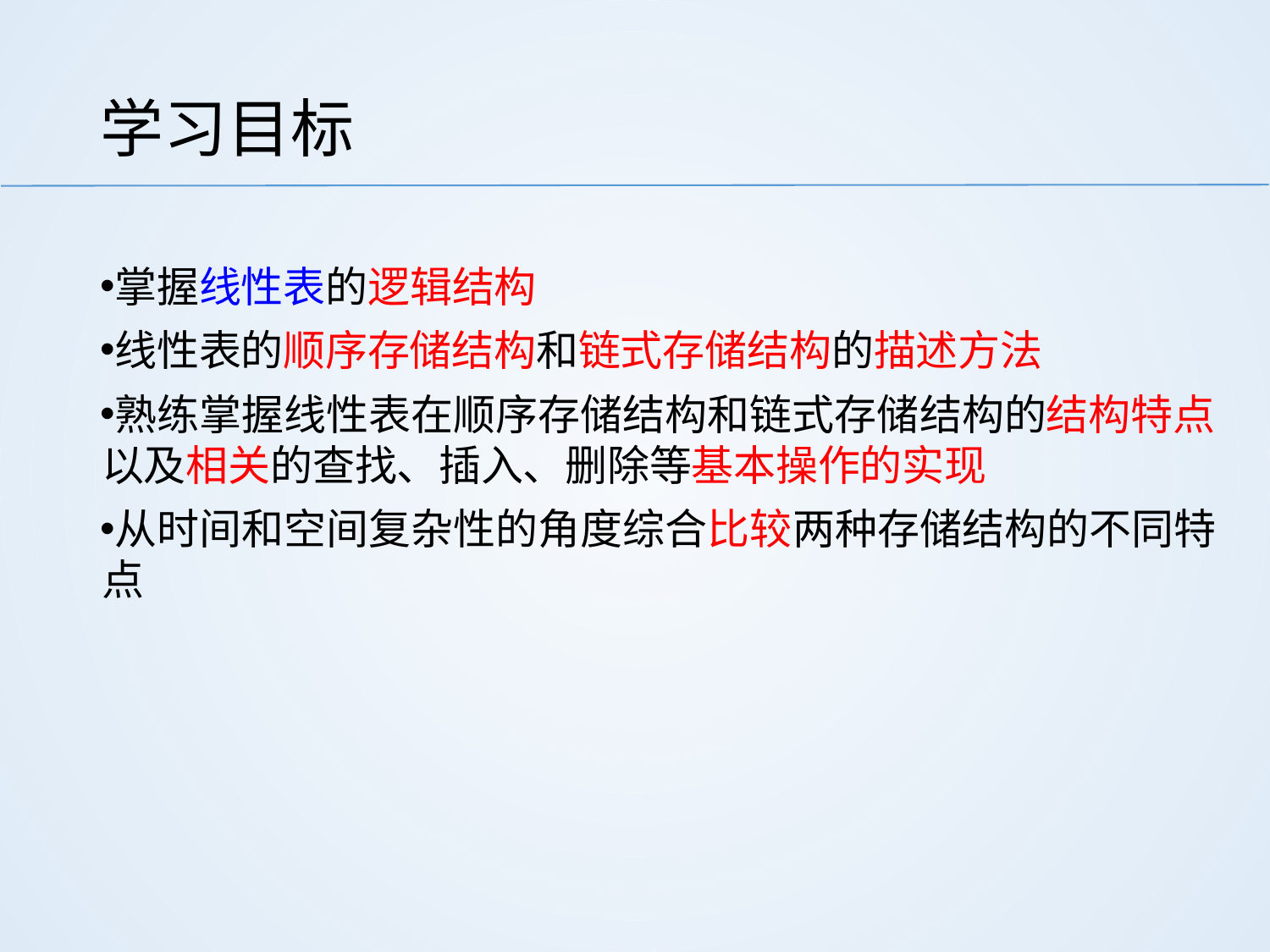

# 学习目标
掌握线性表的逻辑结构
线性表的顺序存储结构和链式存储结构的描述方法
熟练掌握线性表在顺序存储结构和链式存储结构的结构特点以及相关的查找、插入、删除等基本操作的实现
从时间和空间复杂性的角度综合比较两种存储结构的不同特点
2